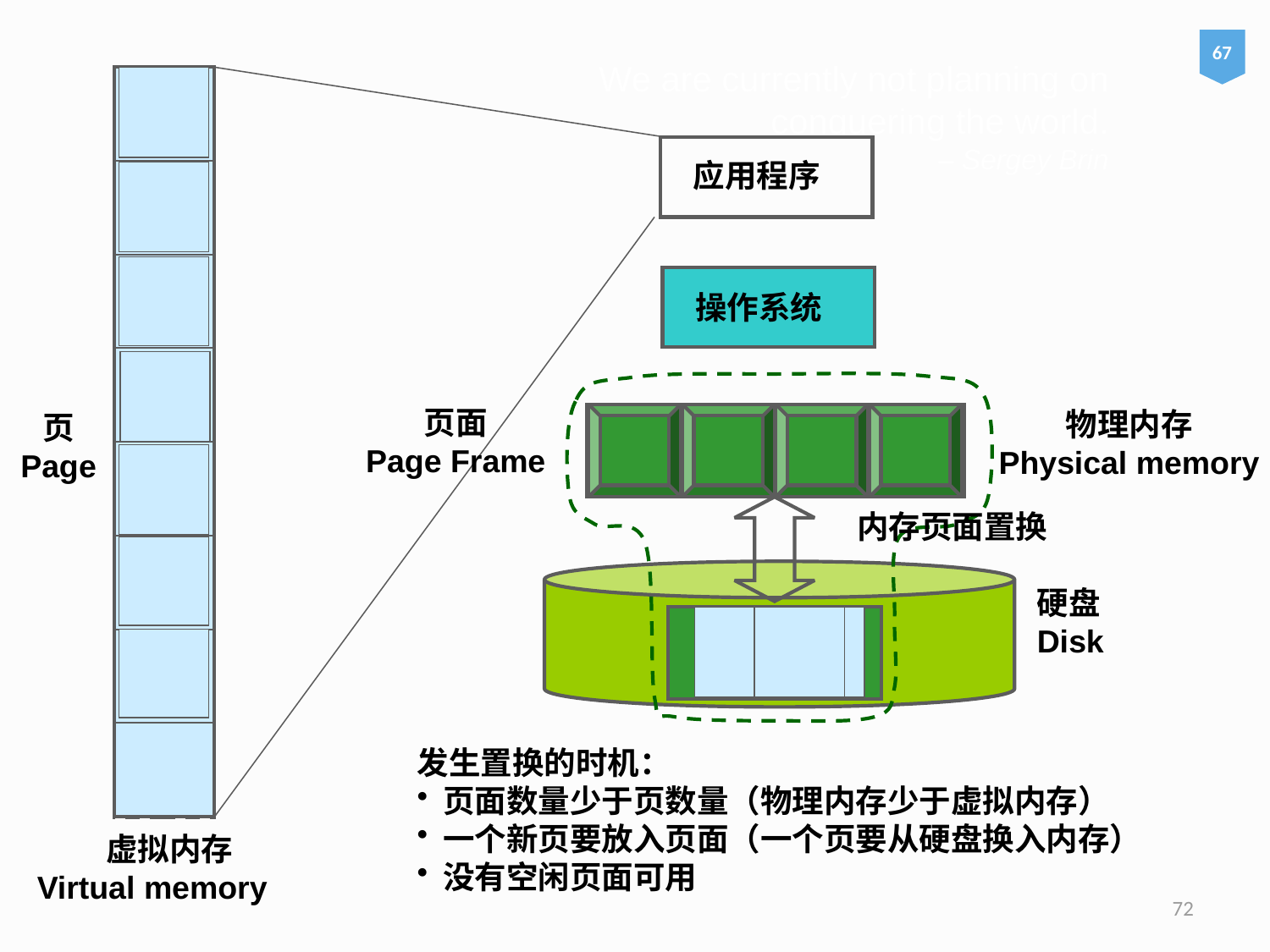

67
# We are currently not planning on conquering the world. – Sergey Brin

|  |
| --- |
|  |
|  |
|  |
|  |
|  |
|  |
|  |

应用程序

操作系统

页面
Page Frame
物理内存
Physical memory
页
Page

内存页面置换

硬盘
Disk

发生置换的时机：
 页面数量少于页数量（物理内存少于虚拟内存）
 一个新页要放入页面（一个页要从硬盘换入内存）
 没有空闲页面可用
虚拟内存
Virtual memory

72